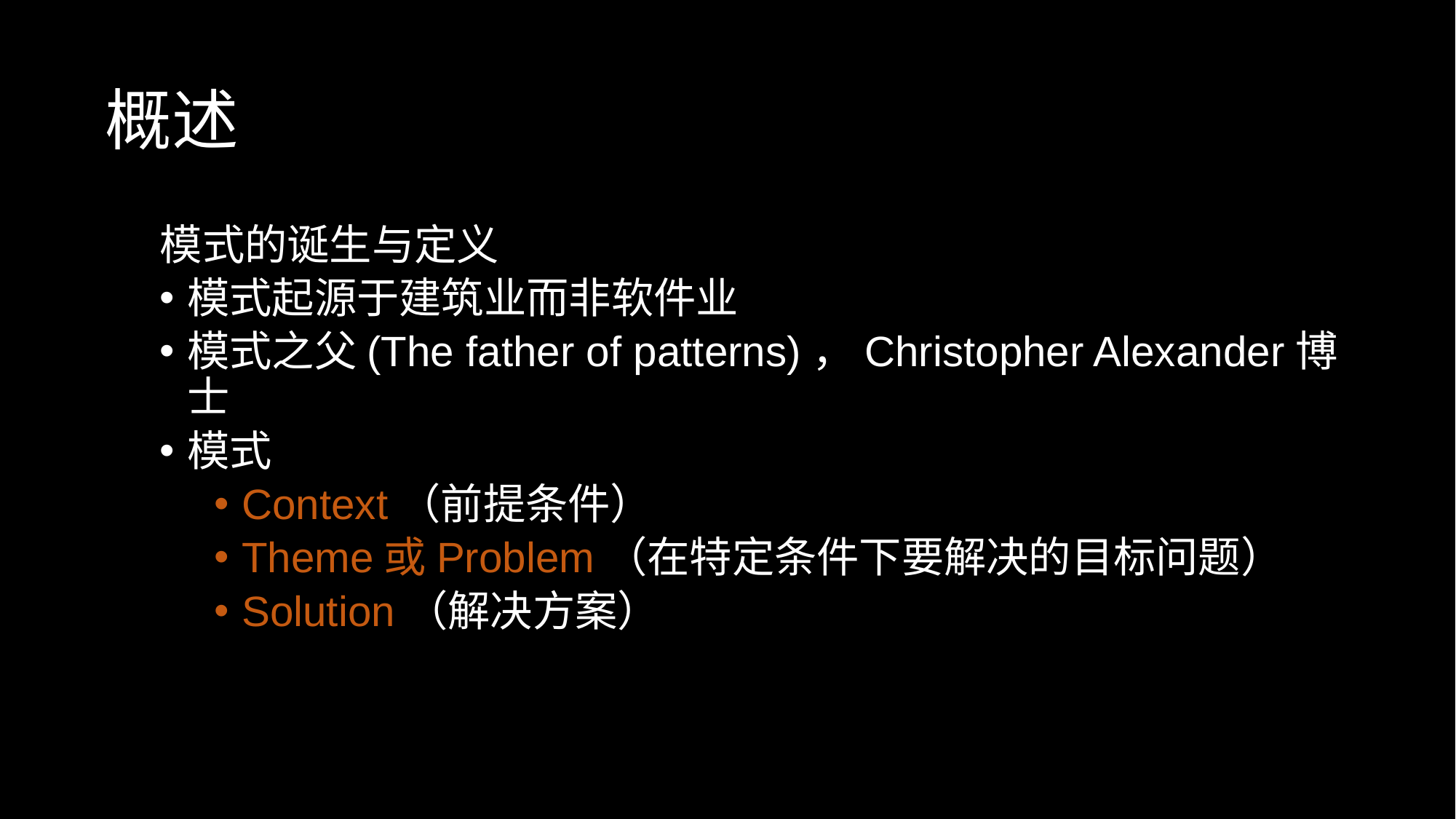

# 概述
模式的诞生与定义
模式起源于建筑业而非软件业
模式之父(The father of patterns)，Christopher Alexander博士
模式
Context（前提条件）
Theme或Problem（在特定条件下要解决的目标问题）
Solution（解决方案）